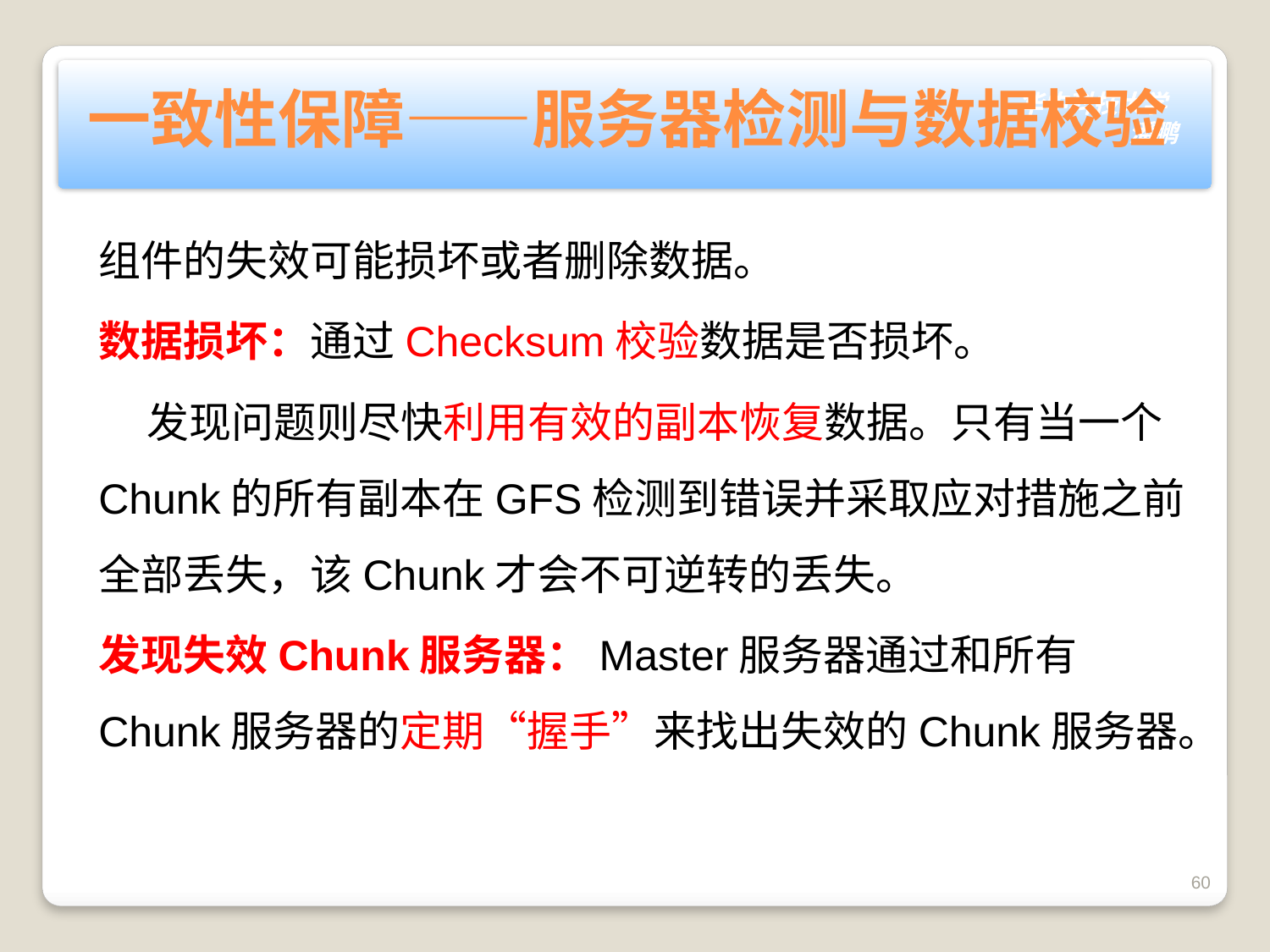

# 一致性保障——服务器检测与数据校验
组件的失效可能损坏或者删除数据。
数据损坏：通过Checksum校验数据是否损坏。
    发现问题则尽快利用有效的副本恢复数据。只有当一个Chunk的所有副本在GFS检测到错误并采取应对措施之前全部丢失，该Chunk才会不可逆转的丢失。
发现失效Chunk服务器：Master服务器通过和所有Chunk服务器的定期“握手”来找出失效的Chunk服务器。
60